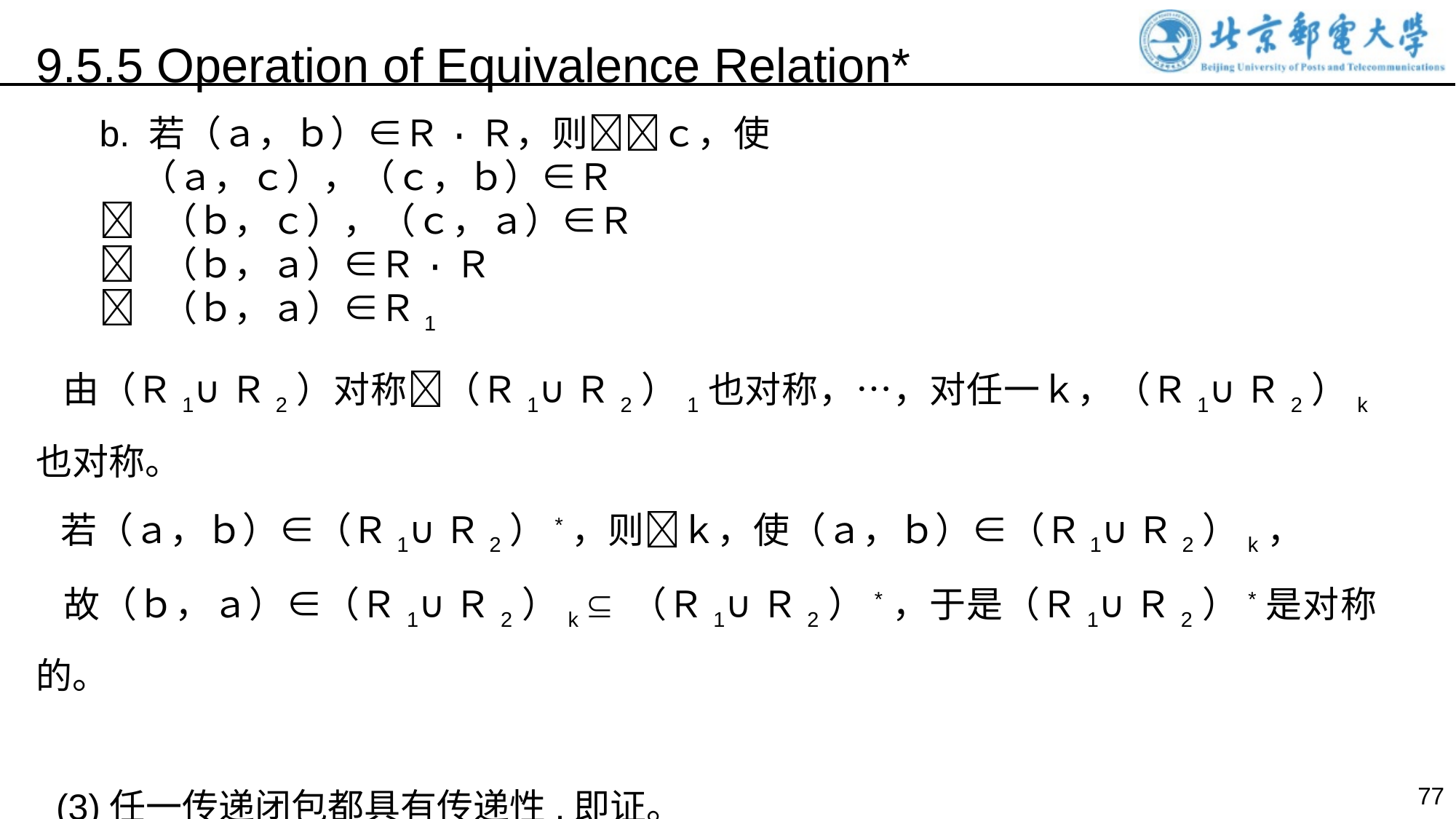

9.5.5 Operation of Equivalence Relation*
b. 若（ａ，ｂ）∈Ｒ·Ｒ，则 ∃ｃ，使
    （ａ，ｃ），（ｃ，ｂ）∈Ｒ
⇒  （ｂ，ｃ），（ｃ，ａ）∈Ｒ
⇒  （ｂ，ａ）∈Ｒ·Ｒ
⇒  （ｂ，ａ）∈Ｒ1
  由（Ｒ1∪Ｒ2）对称⇒（Ｒ1∪Ｒ2）1也对称，…，对任一ｋ，（Ｒ1∪Ｒ2）k也对称。
  若（ａ，ｂ）∈（Ｒ1∪Ｒ2）*，则∃ｋ，使（ａ，ｂ）∈（Ｒ1∪Ｒ2）k，
  故（ｂ，ａ）∈（Ｒ1∪Ｒ2）k ⊆ （Ｒ1∪Ｒ2）*，于是（Ｒ1∪Ｒ2）*是对称的。

  (3)任一传递闭包都具有传递性,即证。